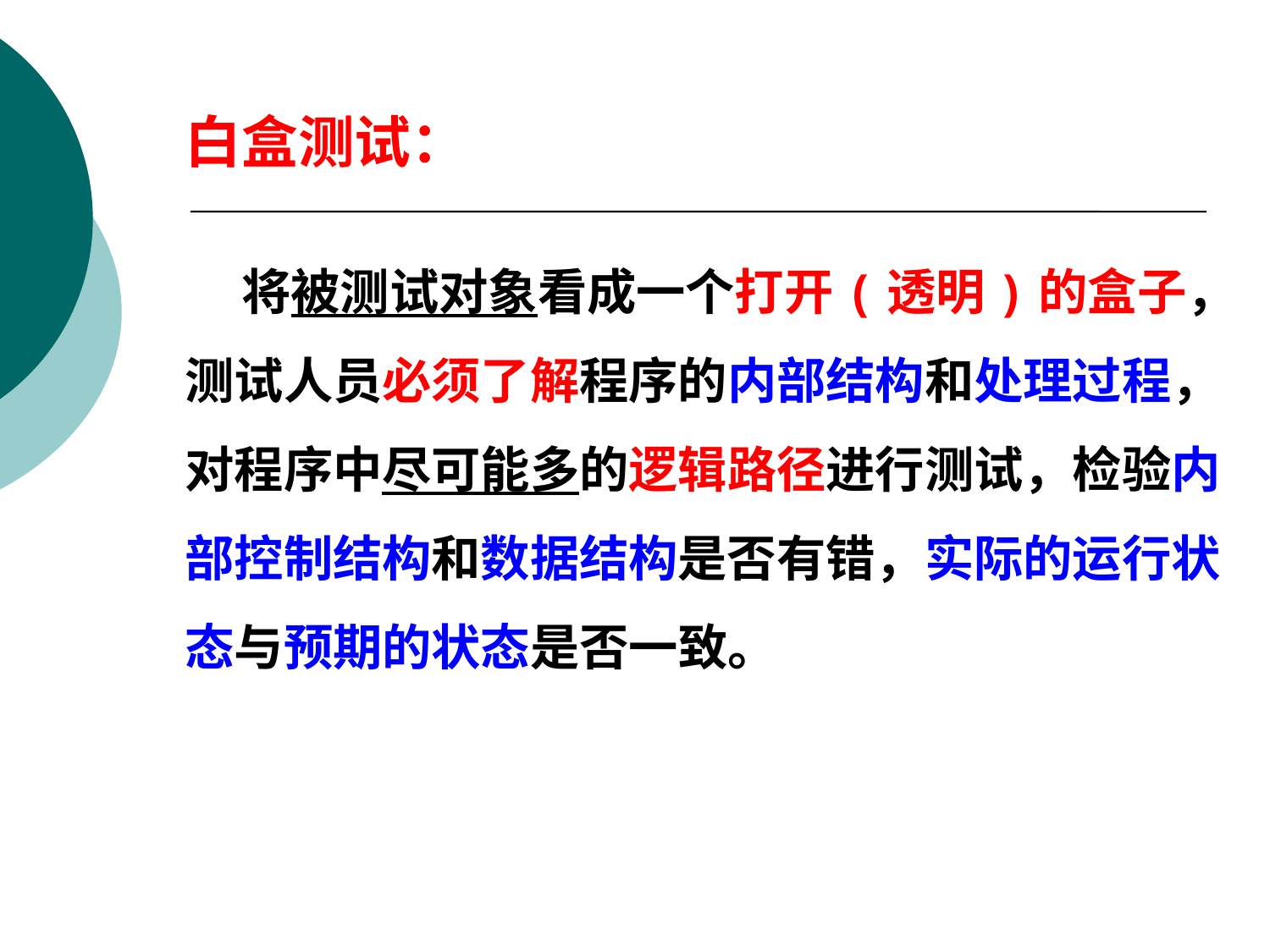

白盒测试：
    将被测试对象看成一个打开(透明)的盒子，测试人员必须了解程序的内部结构和处理过程，对程序中尽可能多的逻辑路径进行测试，检验内部控制结构和数据结构是否有错，实际的运行状态与预期的状态是否一致。